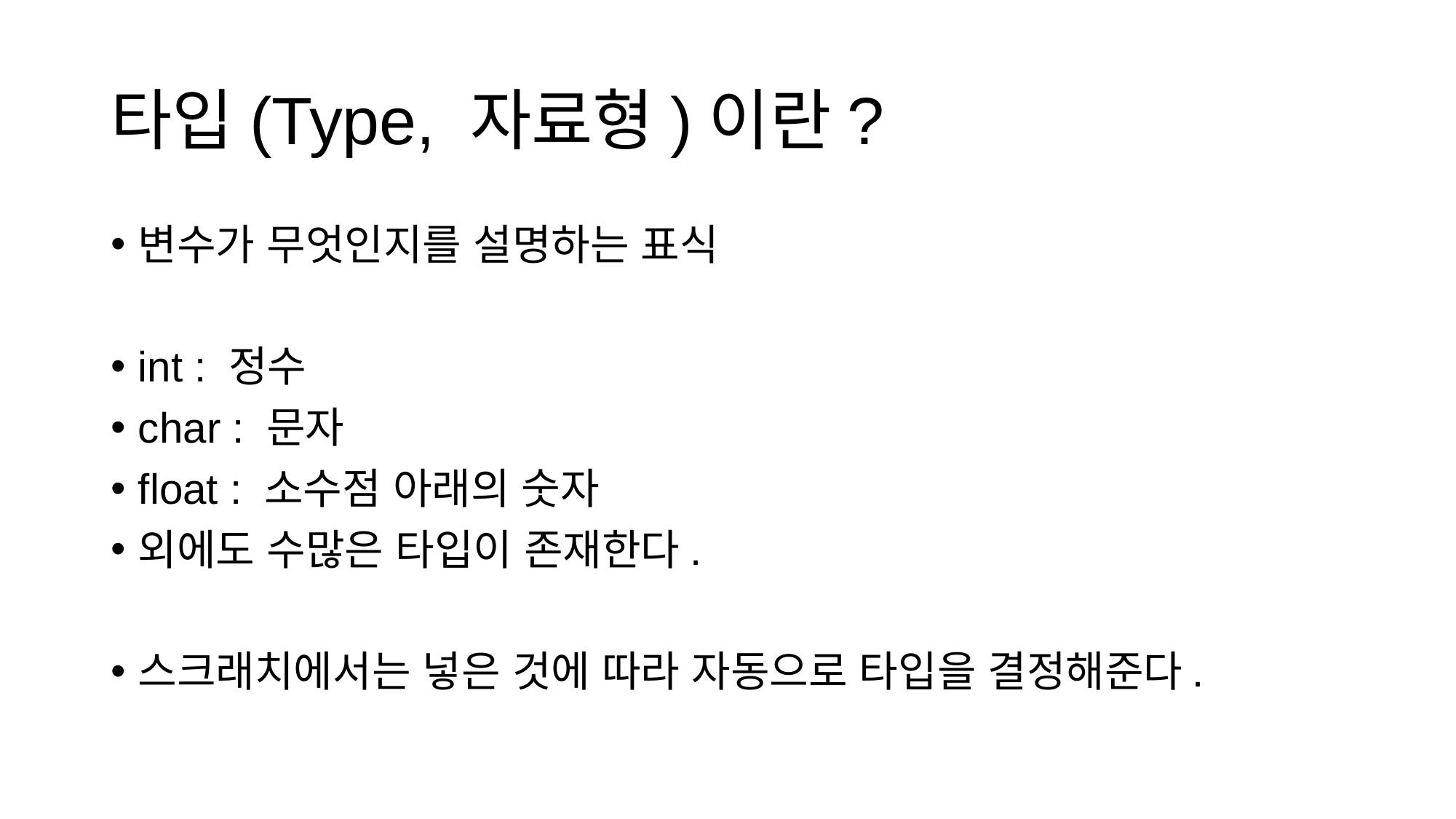

# 타입(Type, 자료형)이란?
변수가 무엇인지를 설명하는 표식

int : 정수
char : 문자
float : 소수점 아래의 숫자
외에도 수많은 타입이 존재한다.

스크래치에서는 넣은 것에 따라 자동으로 타입을 결정해준다.